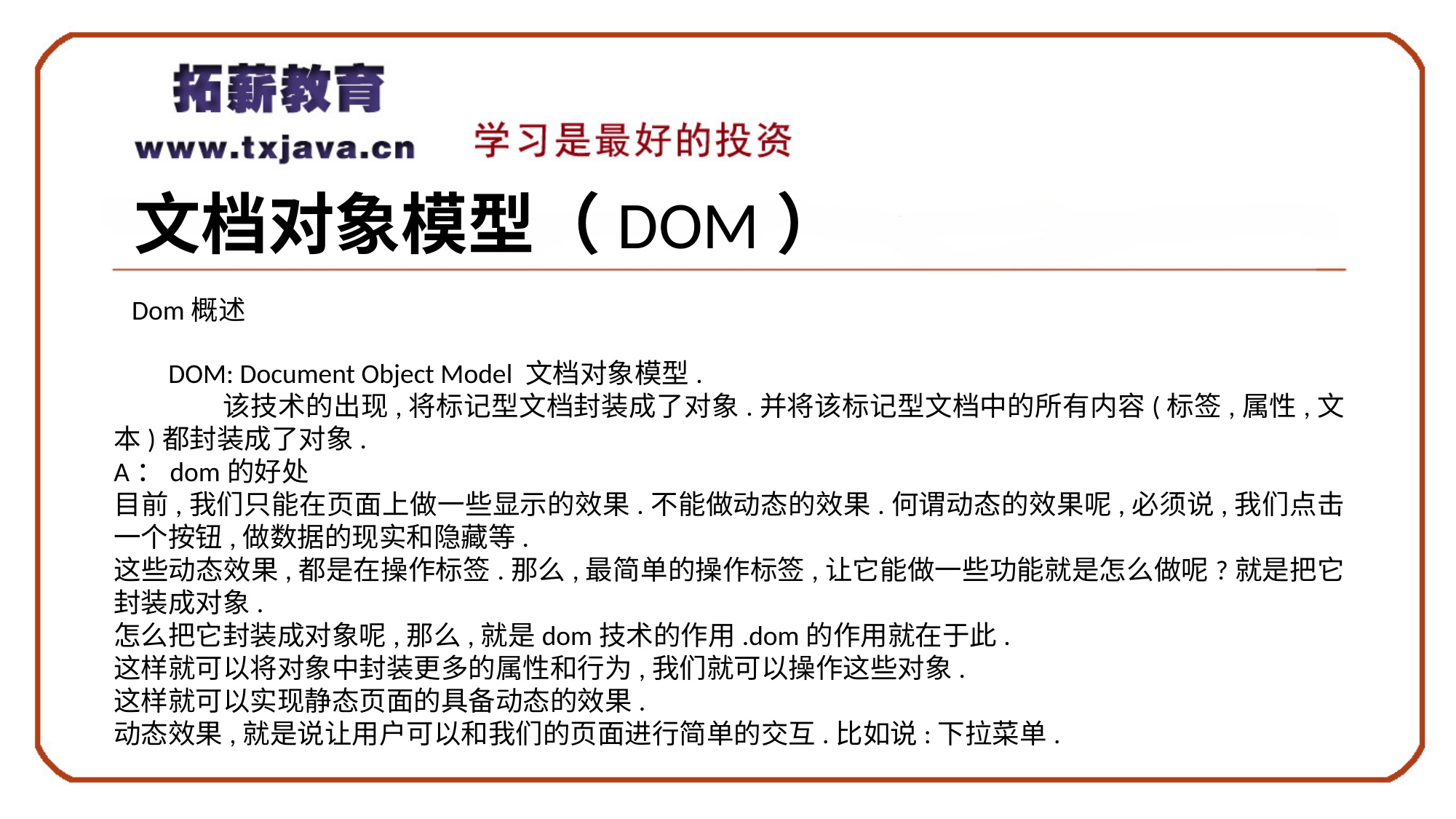

# 文档对象模型（DOM）
Dom概述
DOM: Document Object Model 文档对象模型.
	该技术的出现,将标记型文档封装成了对象.并将该标记型文档中的所有内容(标签,属性,文本)都封装成了对象.
A：dom的好处
目前,我们只能在页面上做一些显示的效果.不能做动态的效果.何谓动态的效果呢,必须说,我们点击一个按钮,做数据的现实和隐藏等.
这些动态效果,都是在操作标签.那么,最简单的操作标签,让它能做一些功能就是怎么做呢?就是把它封装成对象.
怎么把它封装成对象呢,那么,就是dom技术的作用.dom的作用就在于此.
这样就可以将对象中封装更多的属性和行为,我们就可以操作这些对象.
这样就可以实现静态页面的具备动态的效果.
动态效果,就是说让用户可以和我们的页面进行简单的交互.比如说:下拉菜单.